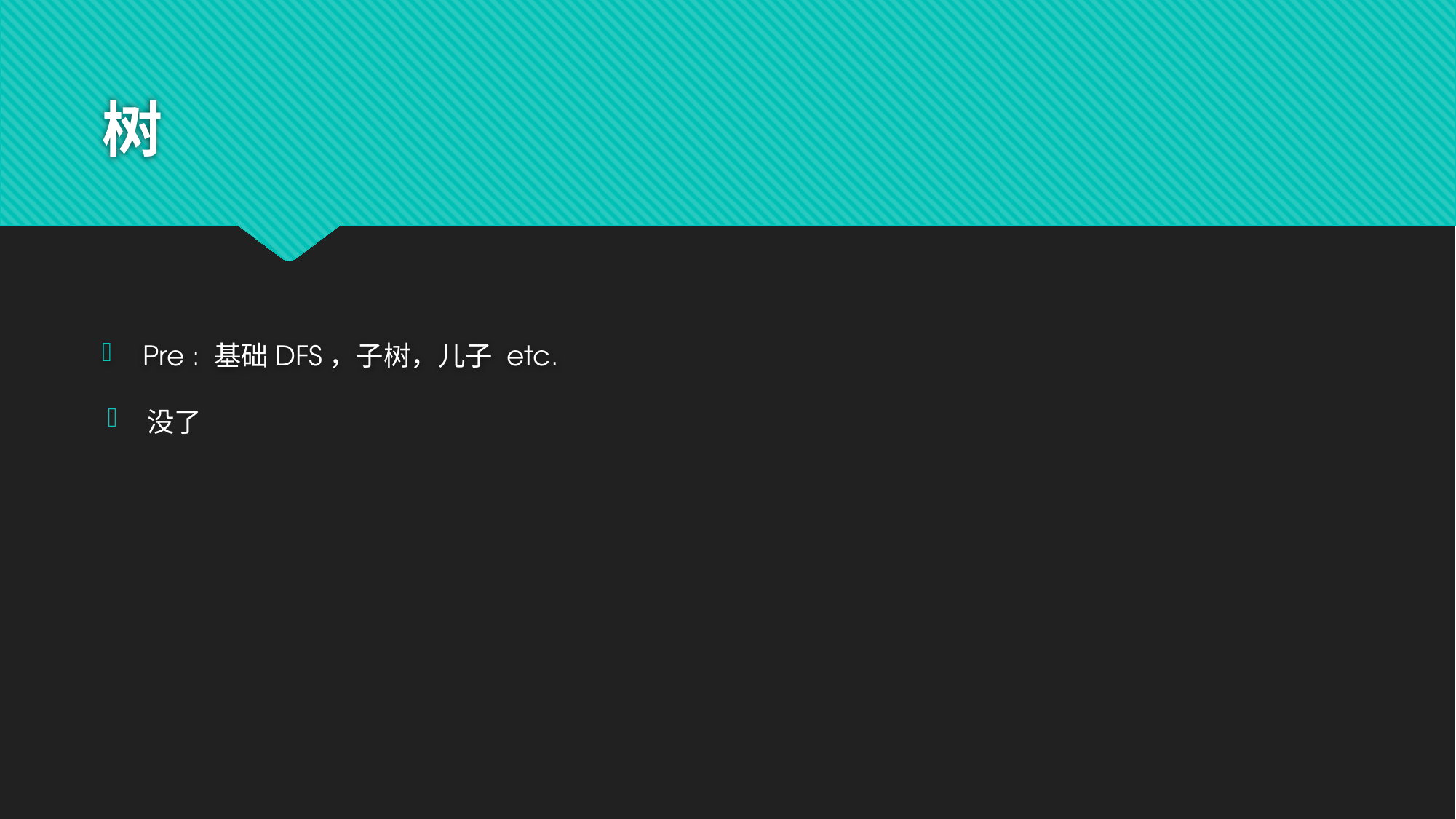

# 树
Pre : 基础DFS，子树，儿子 etc.
   没了